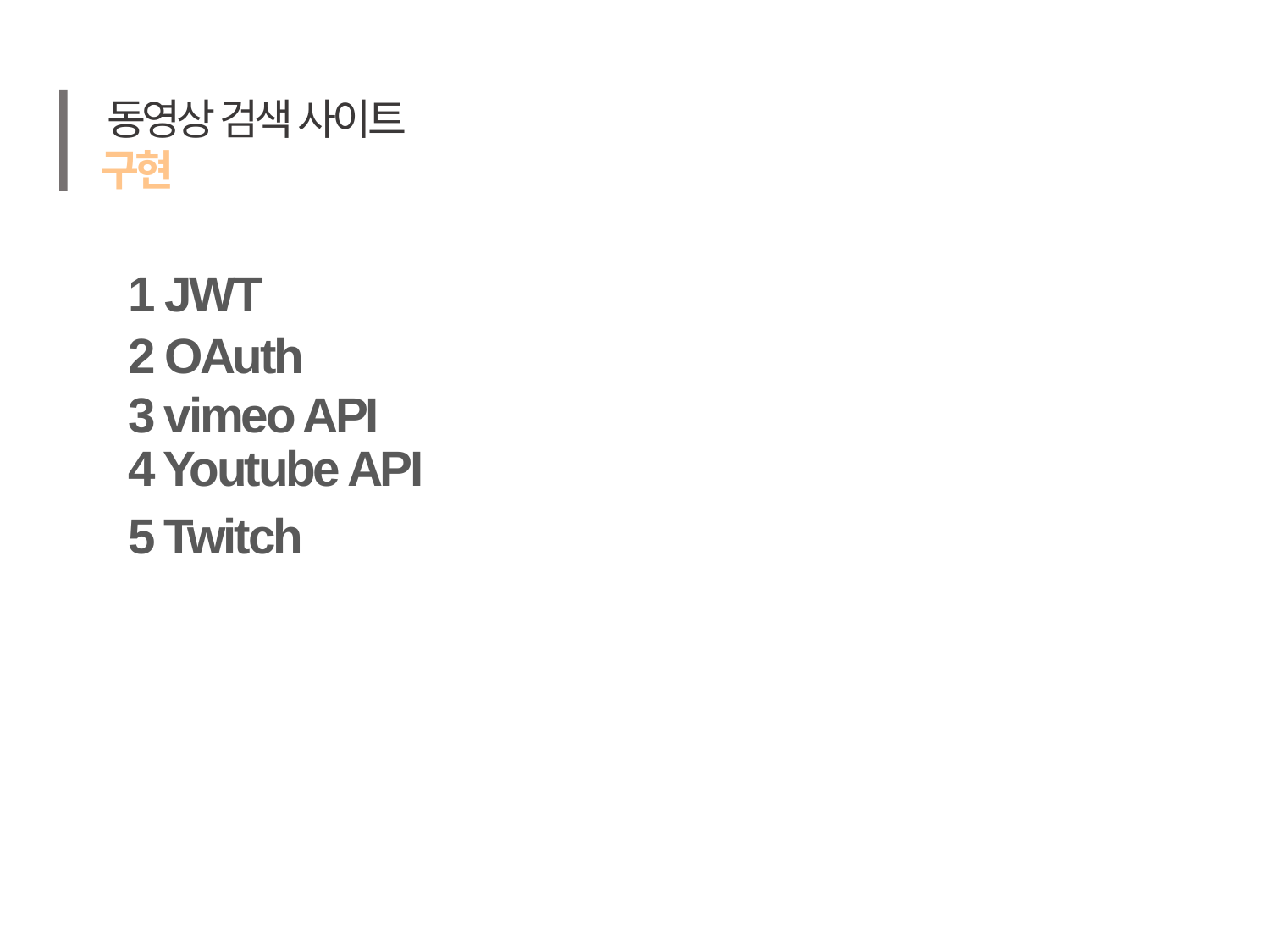

# 동영상 검색 사이트

구현
1 JWT
2 OAuth
3 vimeo API
4 Youtube API
5 Twitch